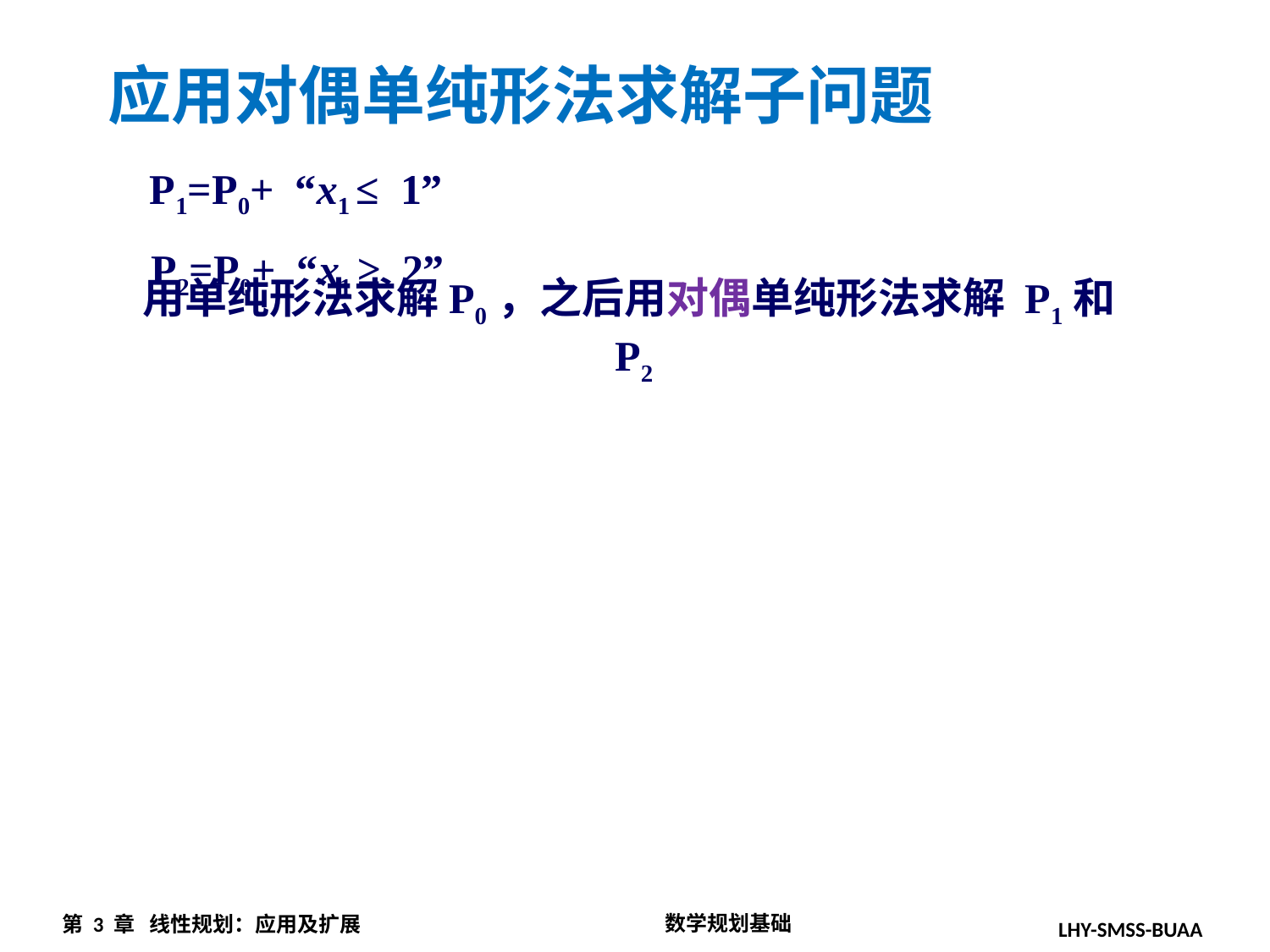

应用对偶单纯形法求解子问题
P1=P0+  “x1 ≤  1”
P2=P0+  “x1 ≥  2”
用单纯形法求解P0，之后用对偶单纯形法求解 P1和P2